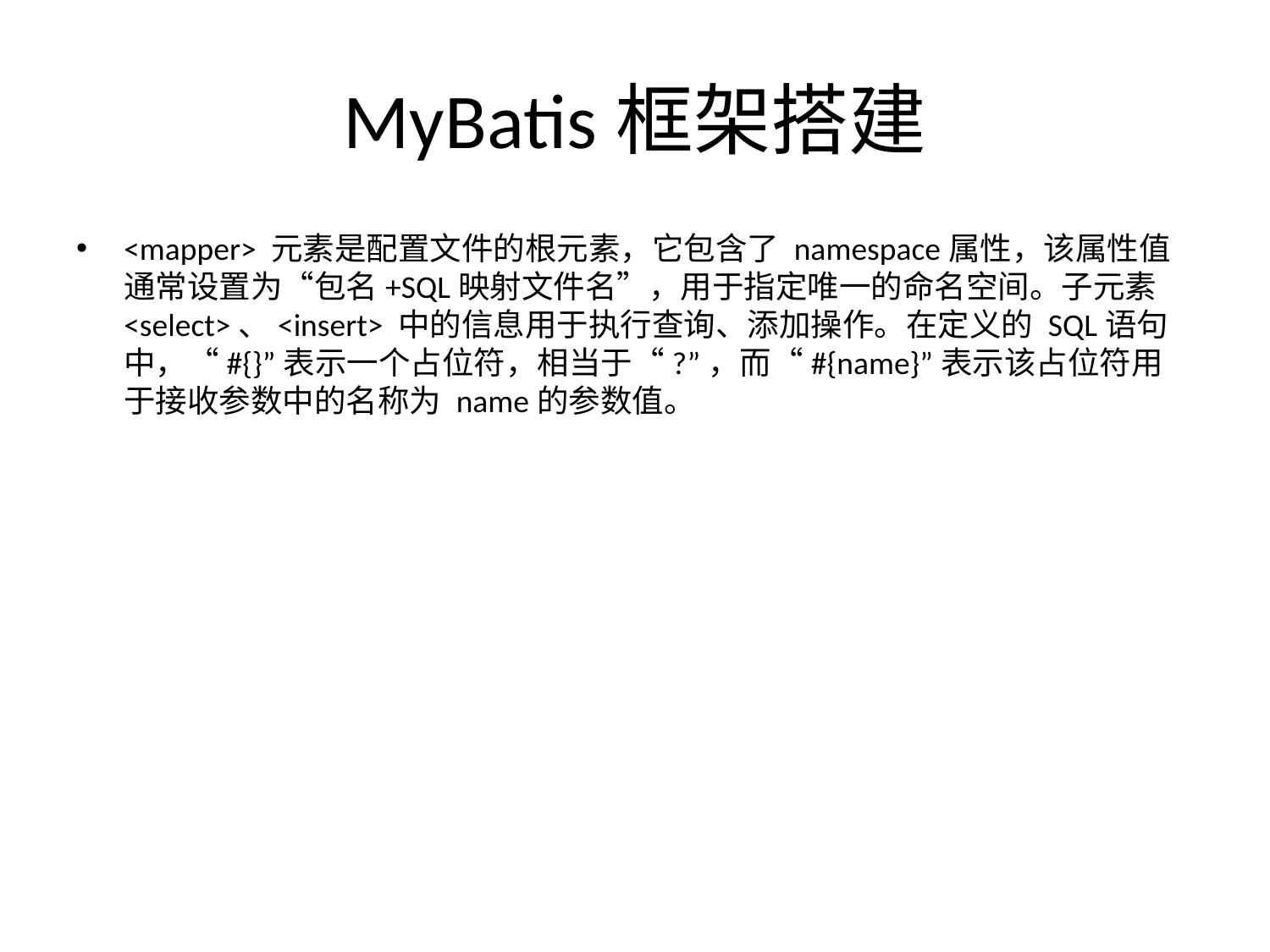

# MyBatis框架搭建
<mapper> 元素是配置文件的根元素，它包含了 namespace属性，该属性值通常设置为“包名+SQL映射文件名”，用于指定唯一的命名空间。子元素 <select>、<insert> 中的信息用于执行查询、添加操作。在定义的 SQL语句中，“#{}”表示一个占位符，相当于“?”，而“#{name}”表示该占位符用于接收参数中的名称为 name的参数值。